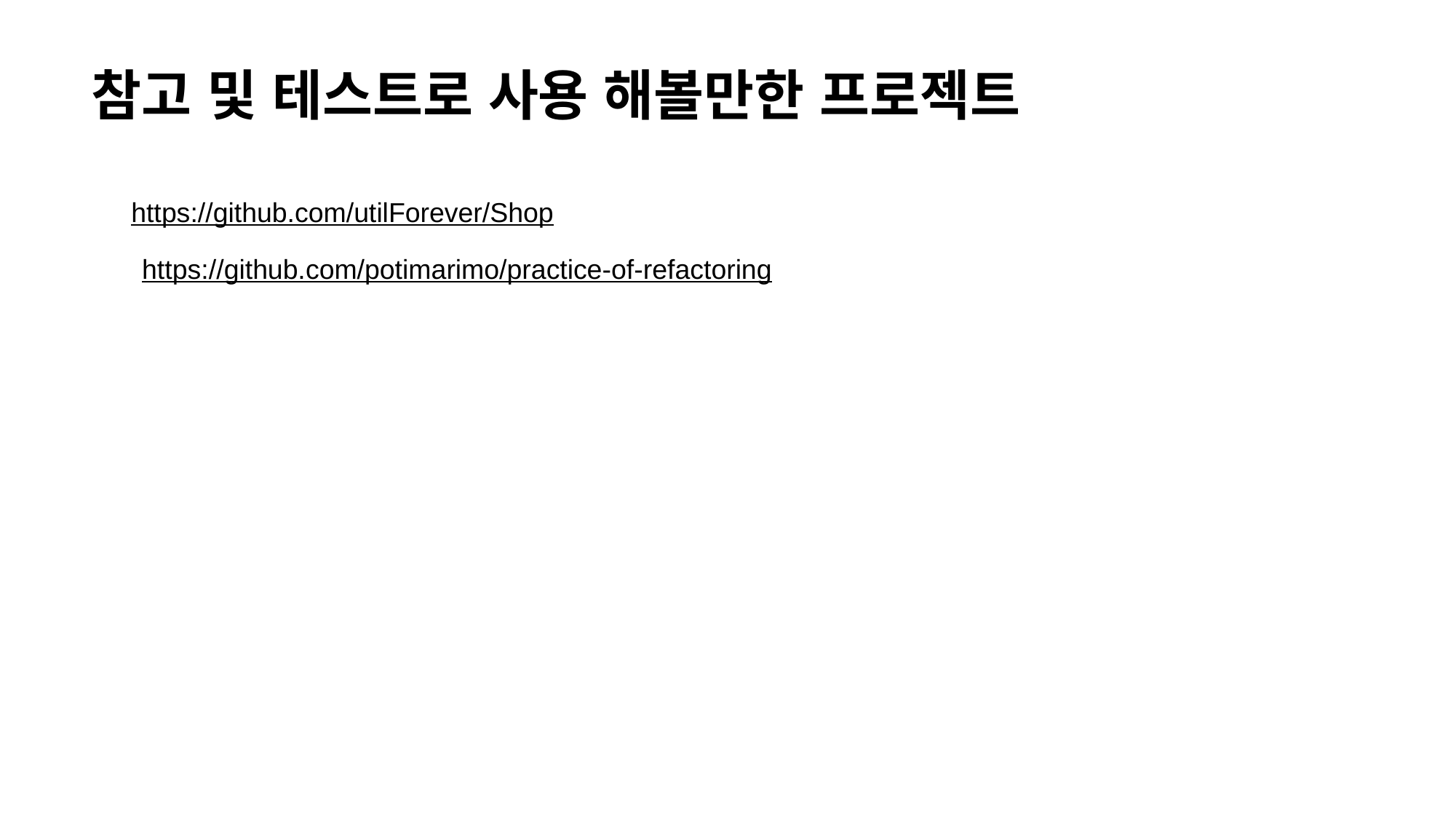

참고 및 테스트로 사용 해볼만한 프로젝트
https://github.com/utilForever/Shop
https://github.com/potimarimo/practice-of-refactoring